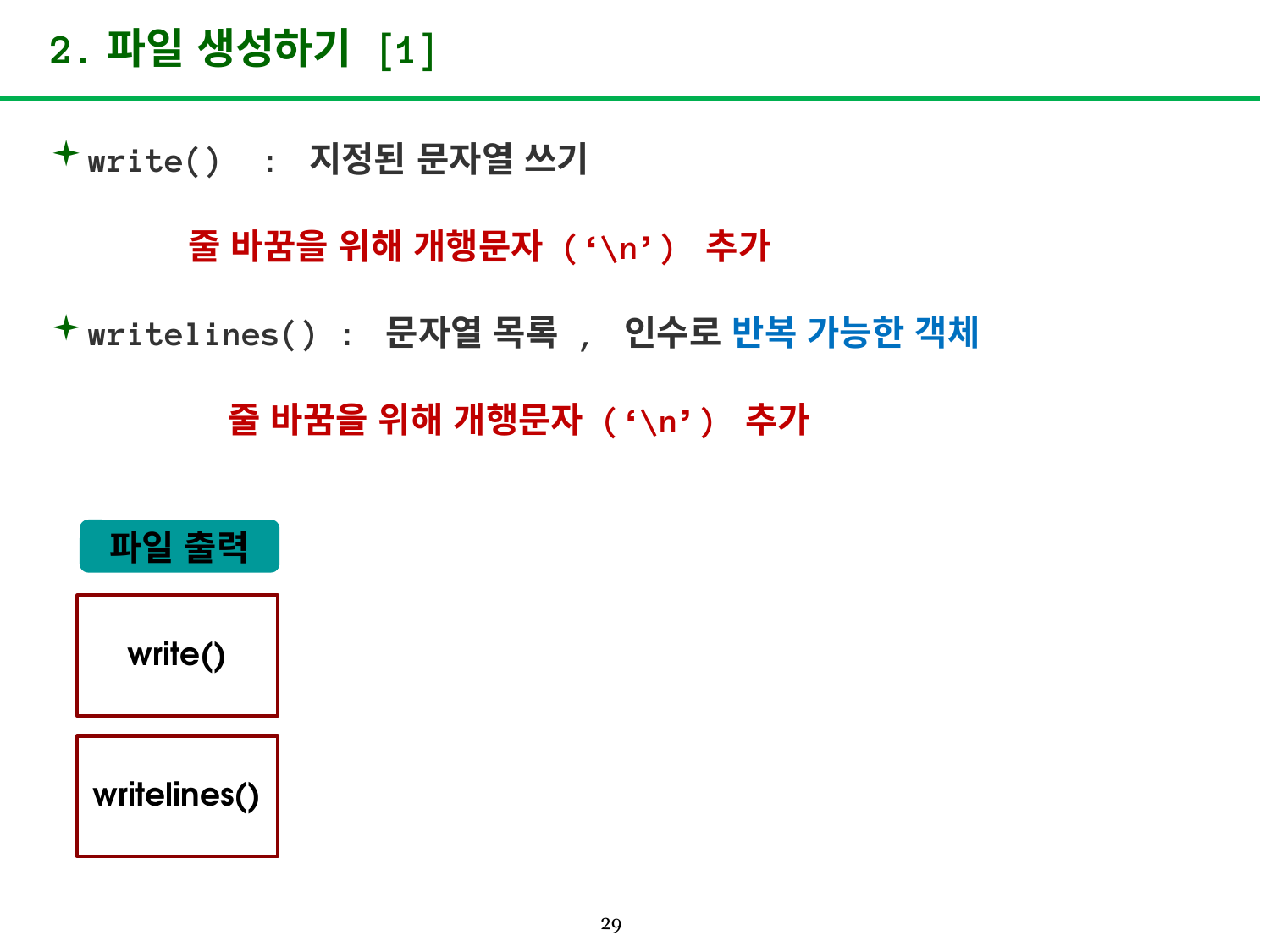

# 2.파일 생성하기 [1]
write()  : 지정된 문자열 쓰기
             줄 바꿈을 위해 개행문자 (‘\n’) 추가
writelines() : 문자열 목록 , 인수로 반복 가능한 객체
                 줄 바꿈을 위해 개행문자 (‘\n’) 추가

파일 출력
write()
writelines()
29